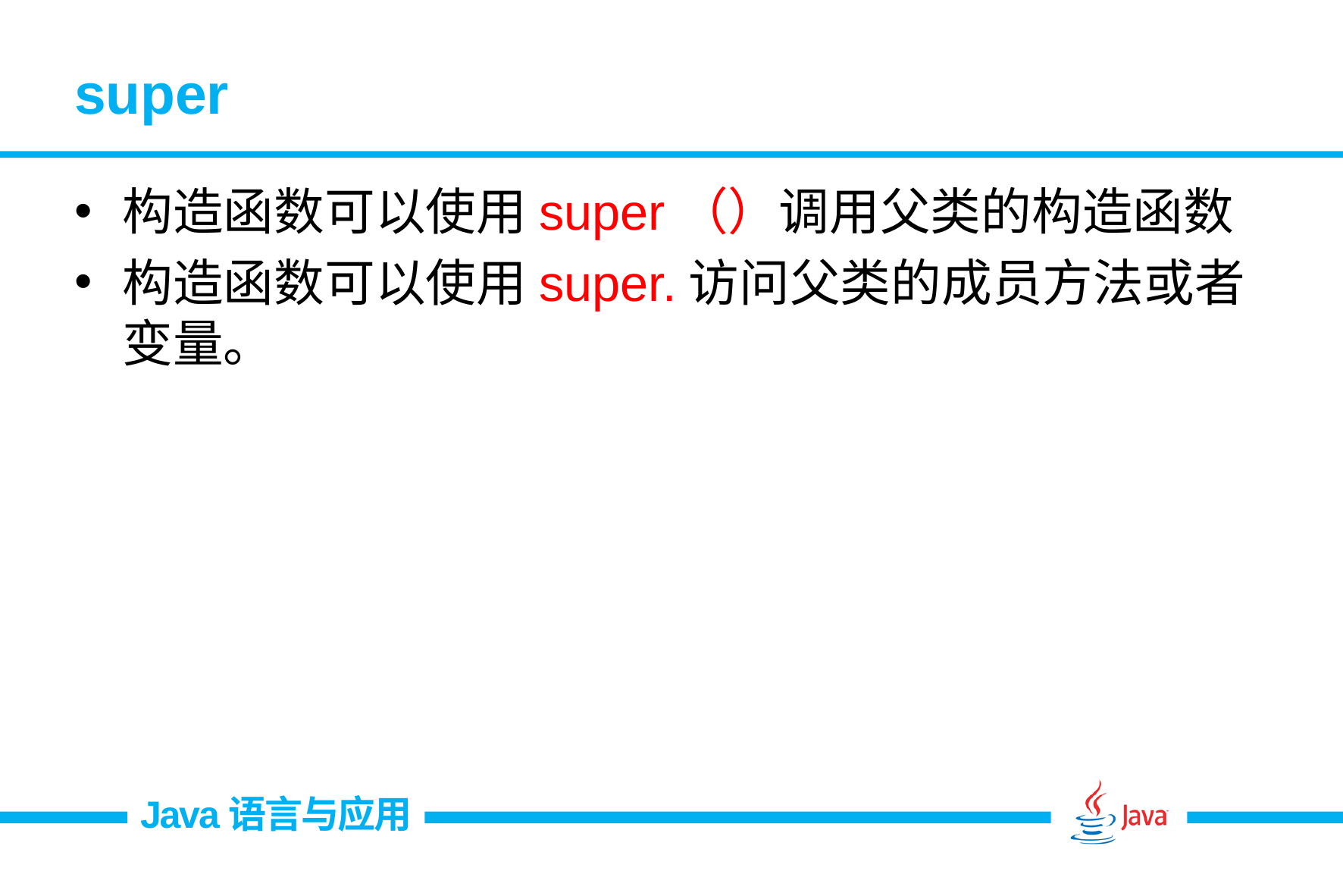

# super
构造函数可以使用super（）调用父类的构造函数
构造函数可以使用super.访问父类的成员方法或者变量。

22